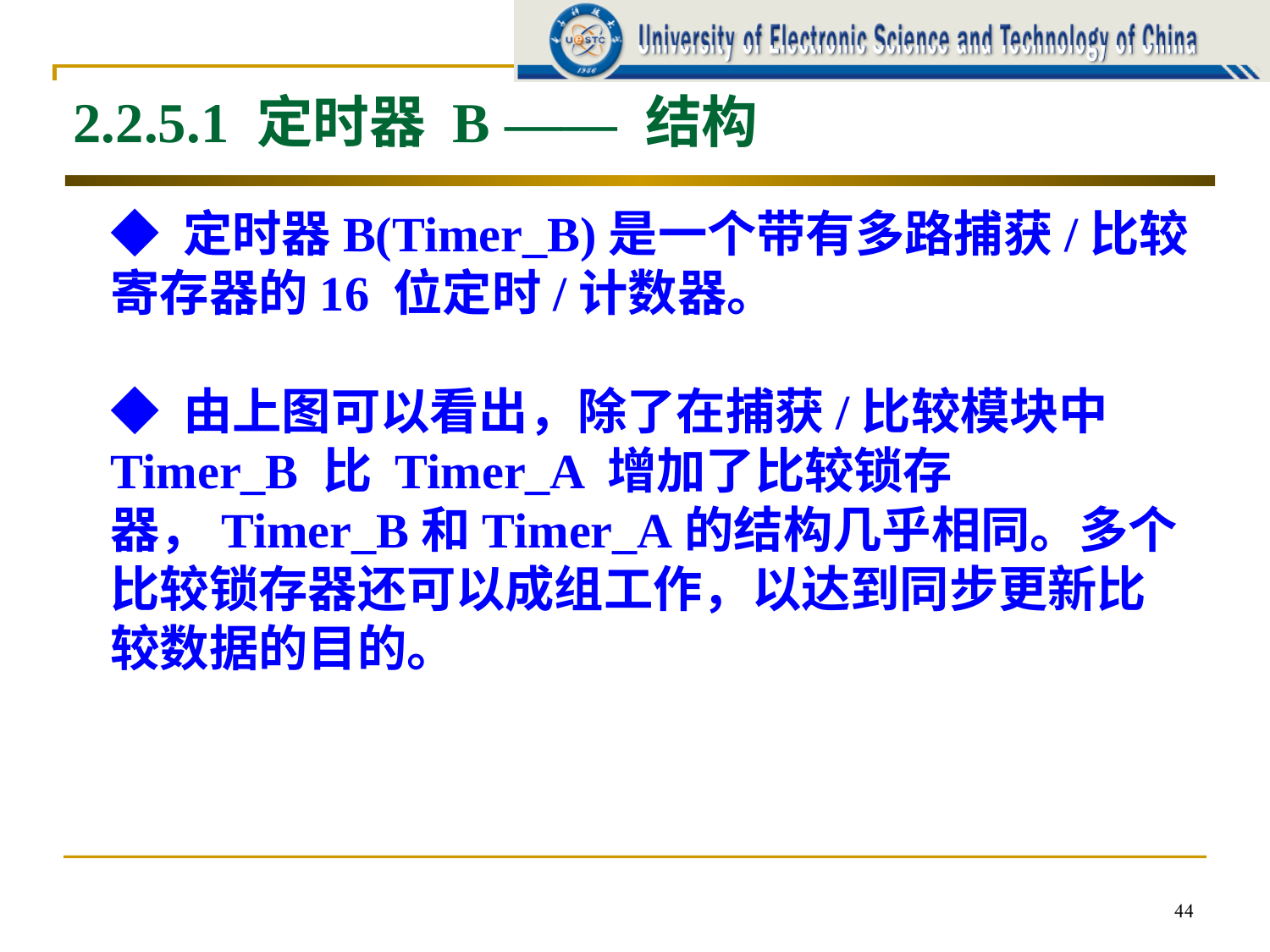

2.2.5.1 定时器 B —— 结构
◆ 定时器B(Timer_B)是一个带有多路捕获/比较寄存器的16 位定时/计数器。

◆ 由上图可以看出，除了在捕获/比较模块中 Timer_B 比 Timer_A 增加了比较锁存器，Timer_B和Timer_A的结构几乎相同。多个比较锁存器还可以成组工作，以达到同步更新比较数据的目的。

44